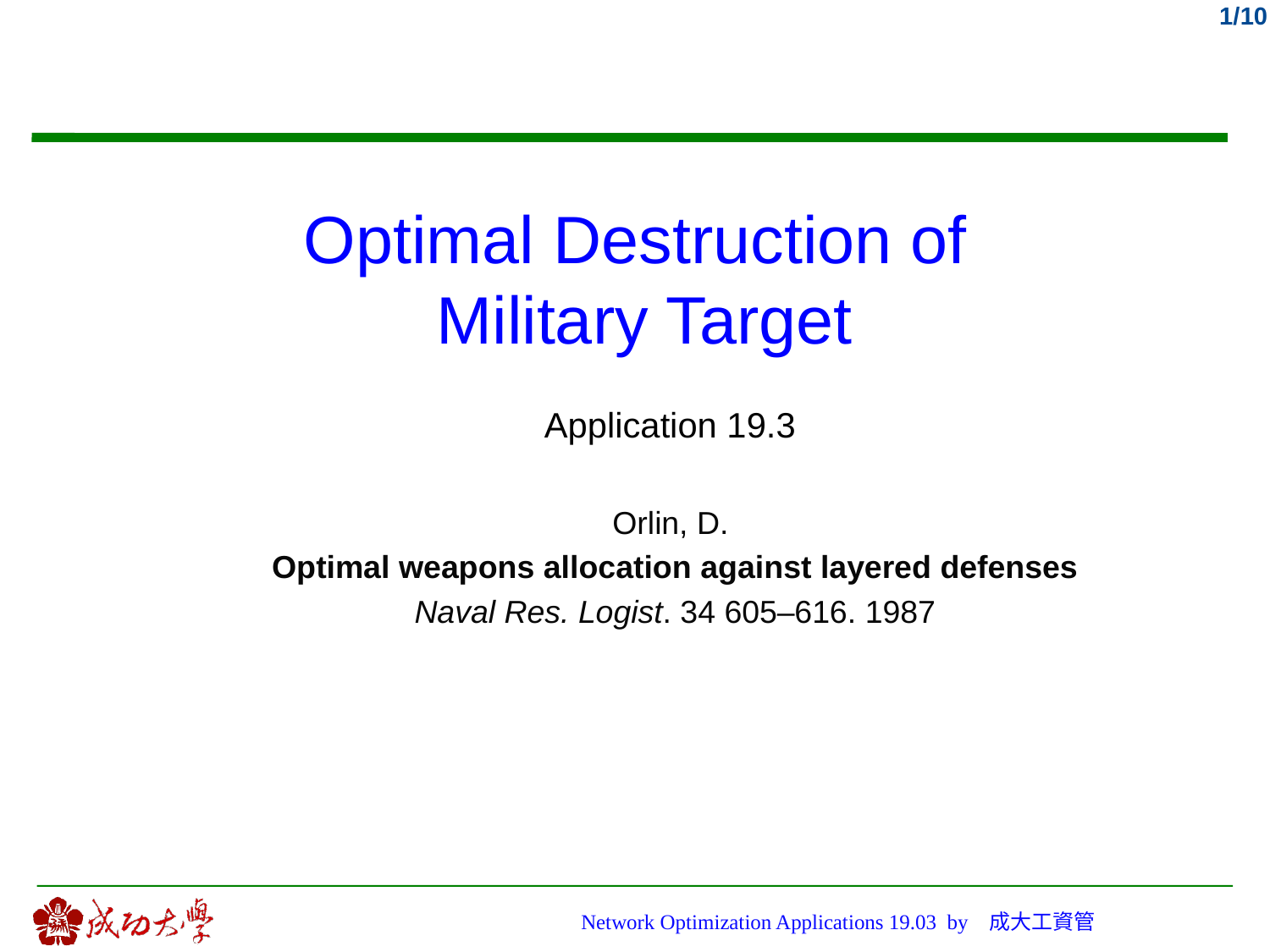

Network Optimization Applications 19.03  by   成大工資管
# Optimal Destruction of Military Target
Application 19.3

Orlin, D.
Optimal weapons allocation against layered defenses
Naval Res. Logist. 34 605–616. 1987